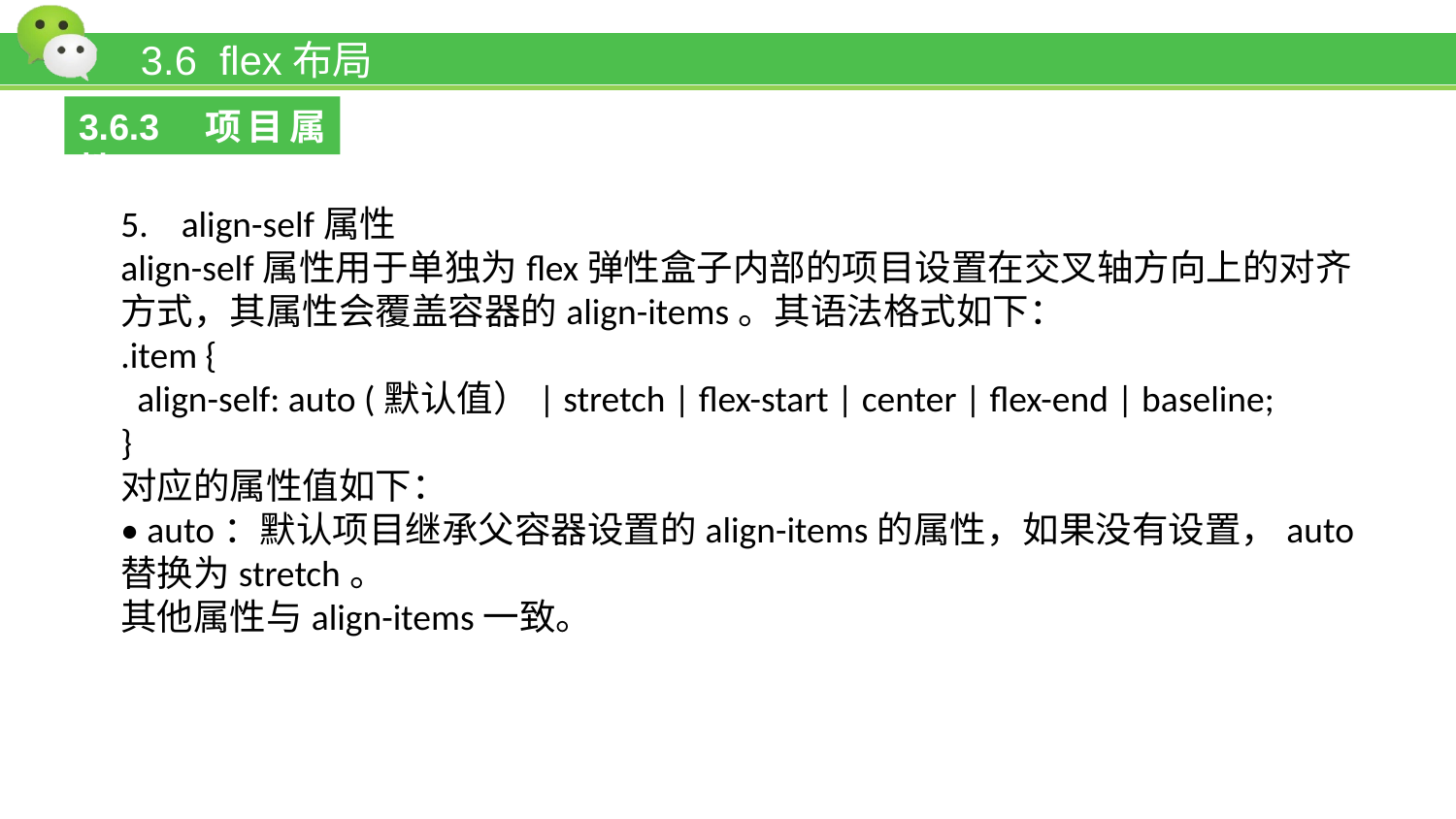

# 3.6  flex布局
3.6.3  项目属性
5.    align-self属性
align-self属性用于单独为flex弹性盒子内部的项目设置在交叉轴方向上的对齐方式，其属性会覆盖容器的align-items。其语法格式如下：
.item {
  align-self: auto (默认值）| stretch | flex-start | center | flex-end | baseline;
}
对应的属性值如下：
• auto：默认项目继承父容器设置的align-items的属性，如果没有设置，auto替换为stretch。
其他属性与align-items一致。